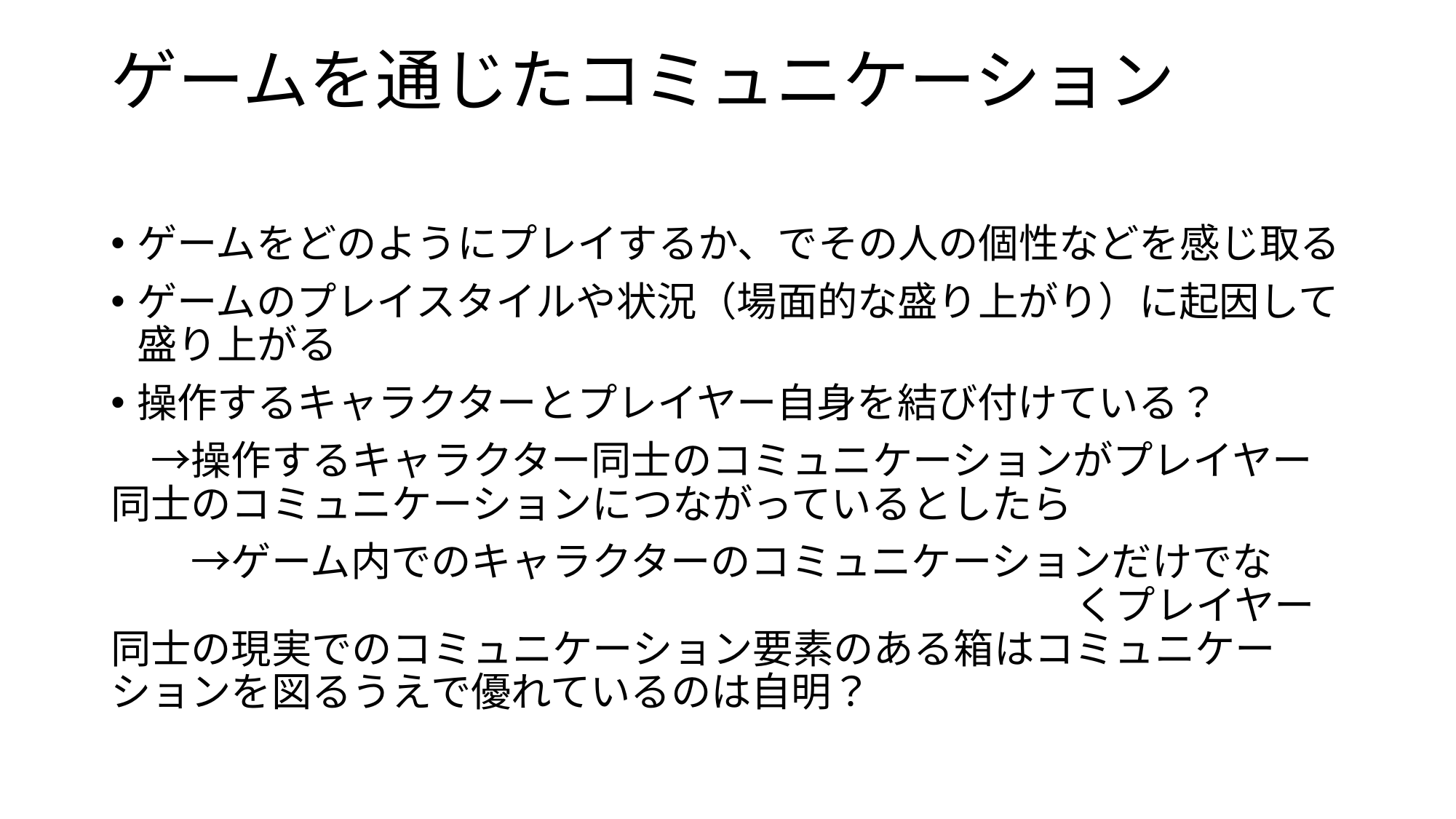

# ゲームを通じたコミュニケーション
ゲームをどのようにプレイするか、でその人の個性などを感じ取る
ゲームのプレイスタイルや状況（場面的な盛り上がり）に起因して盛り上がる
操作するキャラクターとプレイヤー自身を結び付けている？
　→操作するキャラクター同士のコミュニケーションがプレイヤー同士のコミュニケーションにつながっているとしたら
　　→ゲーム内でのキャラクターのコミュニケーションだけでな　　　　　　　　　　　　　　　　　　　　　　　　　くプレイヤー同士の現実でのコミュニケーション要素のある箱はコミュニケーションを図るうえで優れているのは自明？